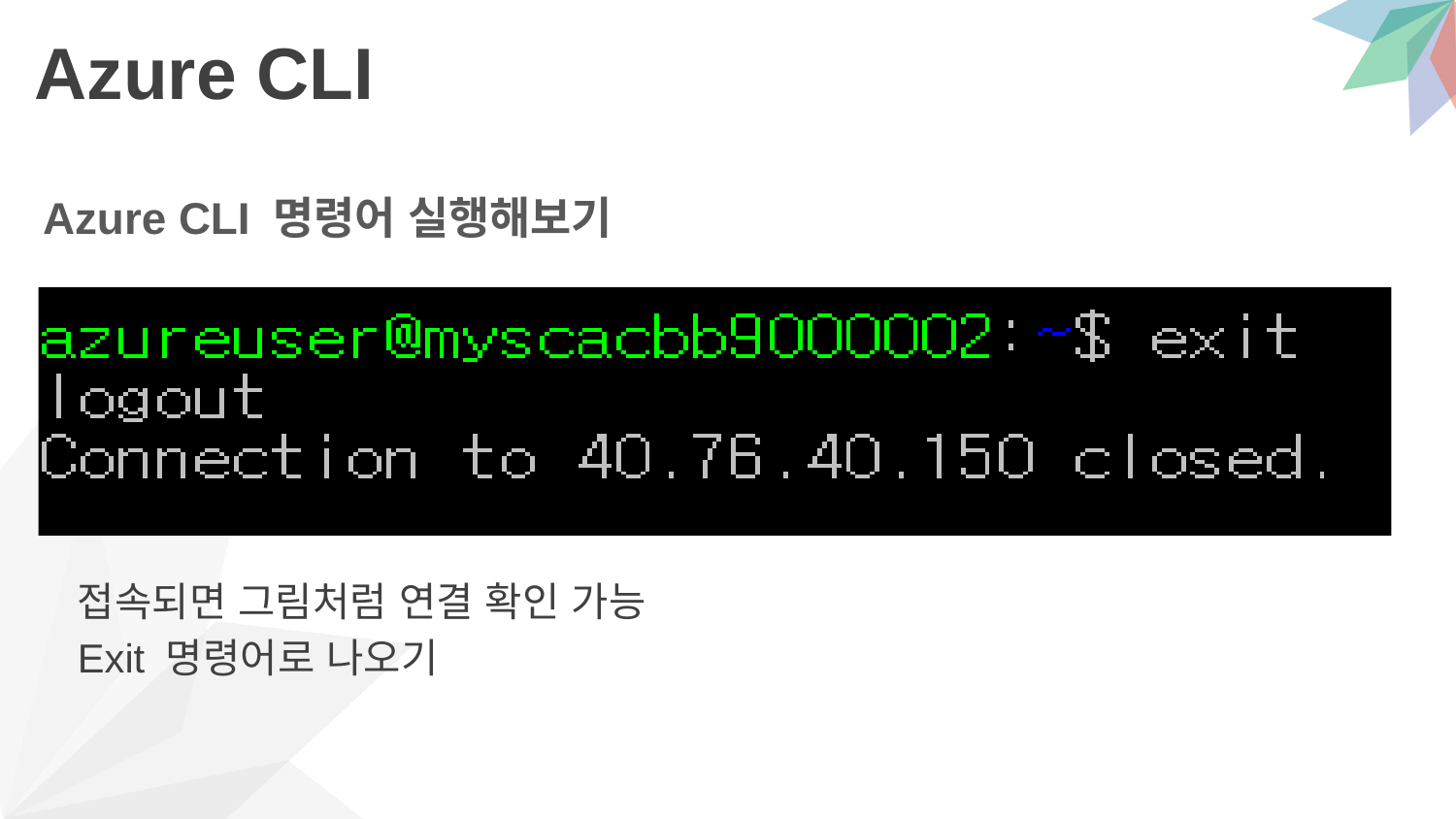

# Azure CLI
Azure CLI 명령어 실행해보기

접속되면 그림처럼 연결 확인 가능
Exit 명령어로 나오기